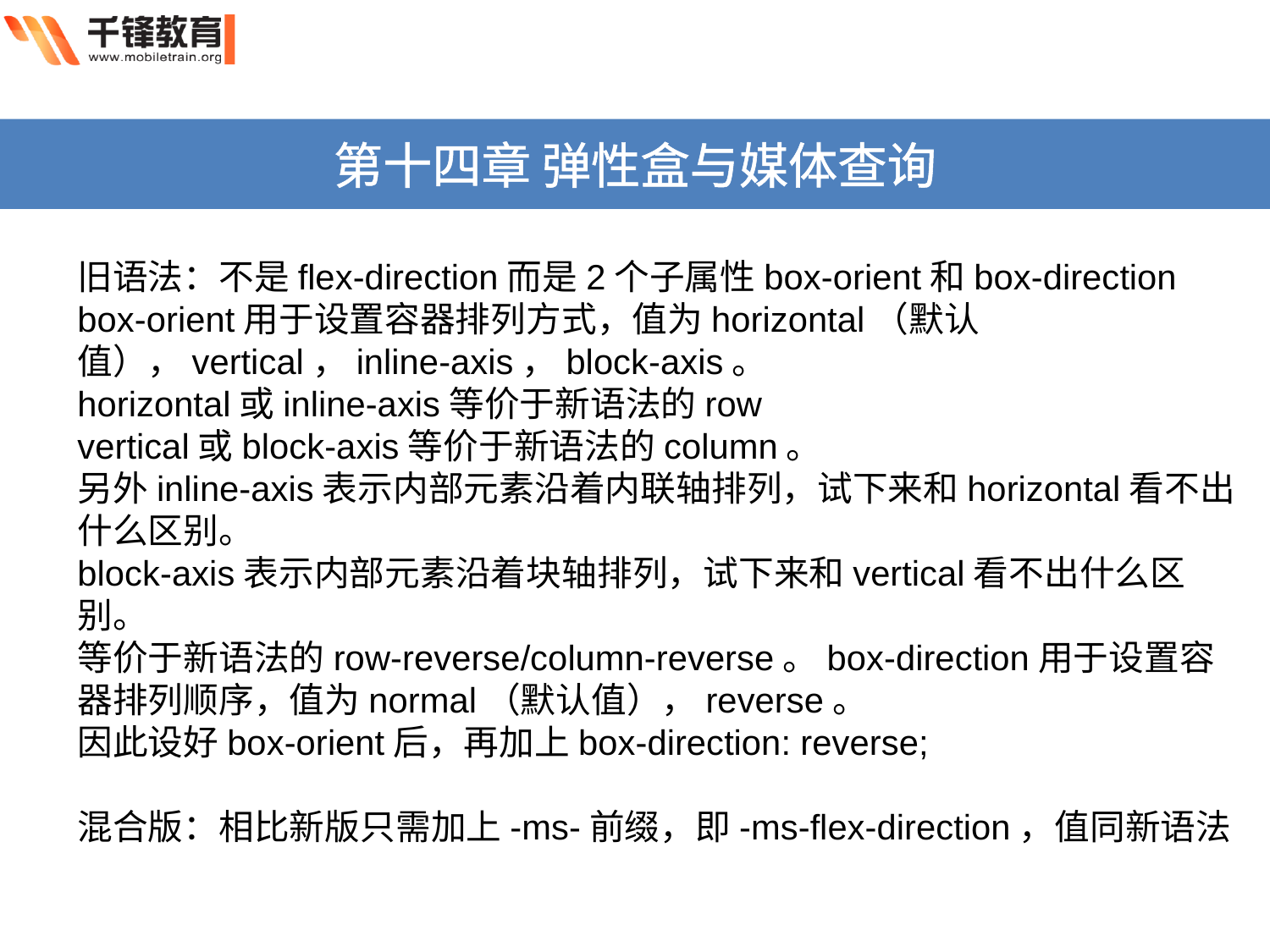

第十四章 弹性盒与媒体查询
旧语法：不是flex-direction而是2个子属性box-orient和box-direction
box-orient用于设置容器排列方式，值为horizontal（默认值），vertical，inline-axis，block-axis。
horizontal或inline-axis等价于新语法的row
vertical或block-axis等价于新语法的column。
另外inline-axis表示内部元素沿着内联轴排列，试下来和horizontal看不出什么区别。
block-axis表示内部元素沿着块轴排列，试下来和vertical看不出什么区别。
等价于新语法的row-reverse/column-reverse。box-direction用于设置容器排列顺序，值为normal（默认值），reverse。
因此设好box-orient后，再加上box-direction: reverse;

混合版：相比新版只需加上-ms-前缀，即-ms-flex-direction，值同新语法